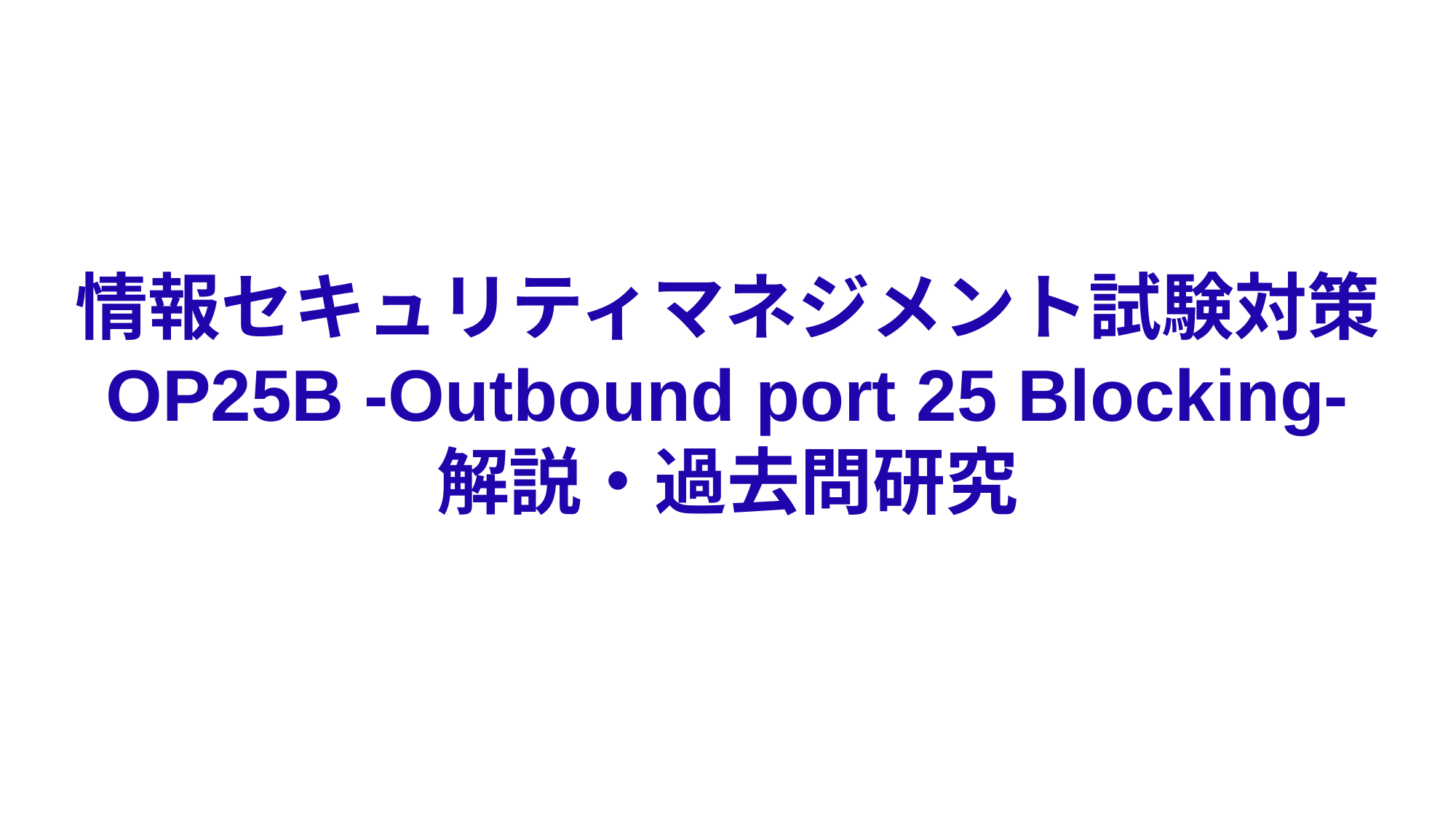

情報セキュリティマネジメント試験対策
OP25B -Outbound port 25 Blocking-
解説・過去問研究